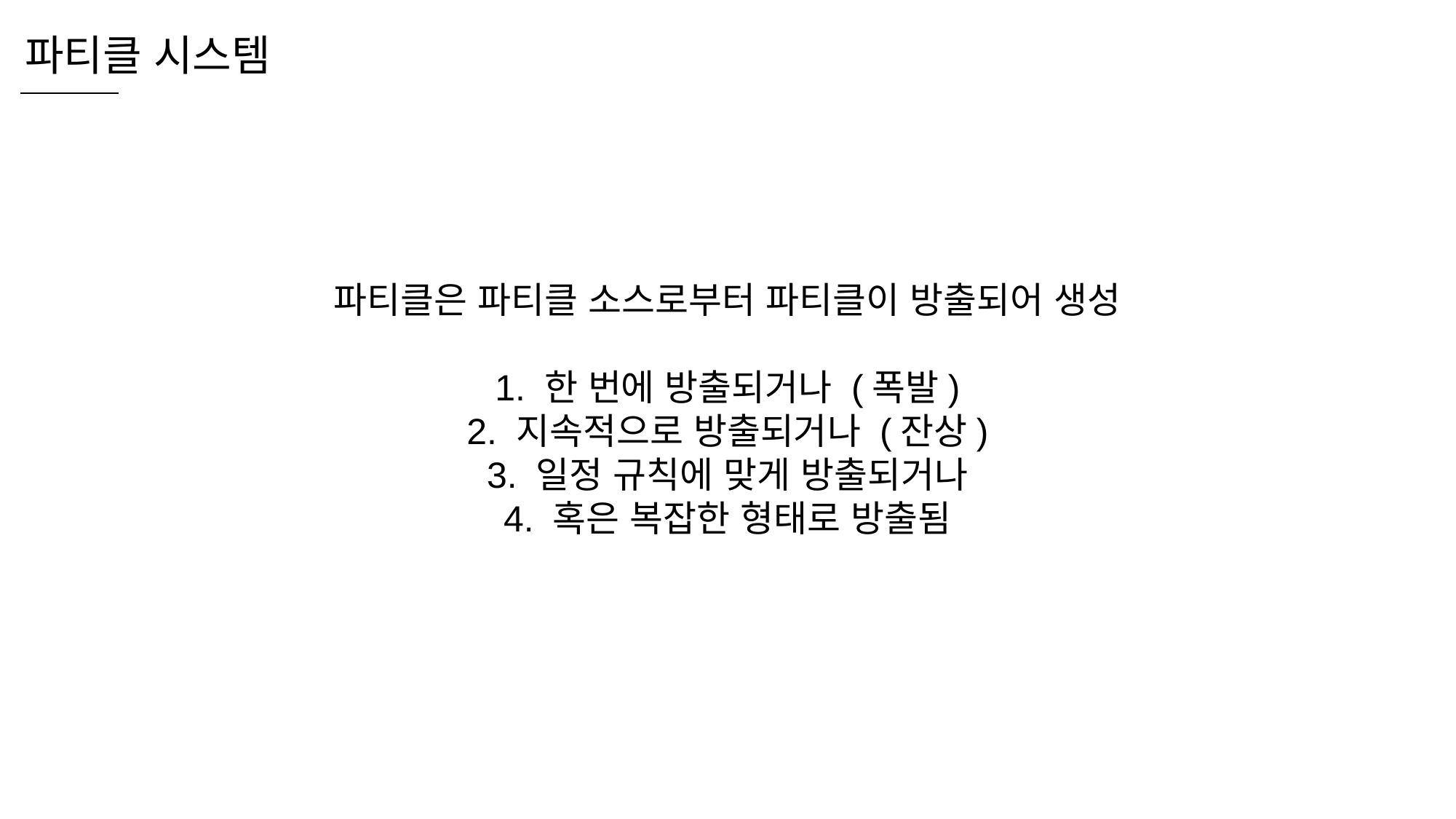

파티클 시스템
파티클은 파티클 소스로부터 파티클이 방출되어 생성

1. 한 번에 방출되거나 (폭발)
2. 지속적으로 방출되거나 (잔상)
3. 일정 규칙에 맞게 방출되거나
4. 혹은 복잡한 형태로 방출됨